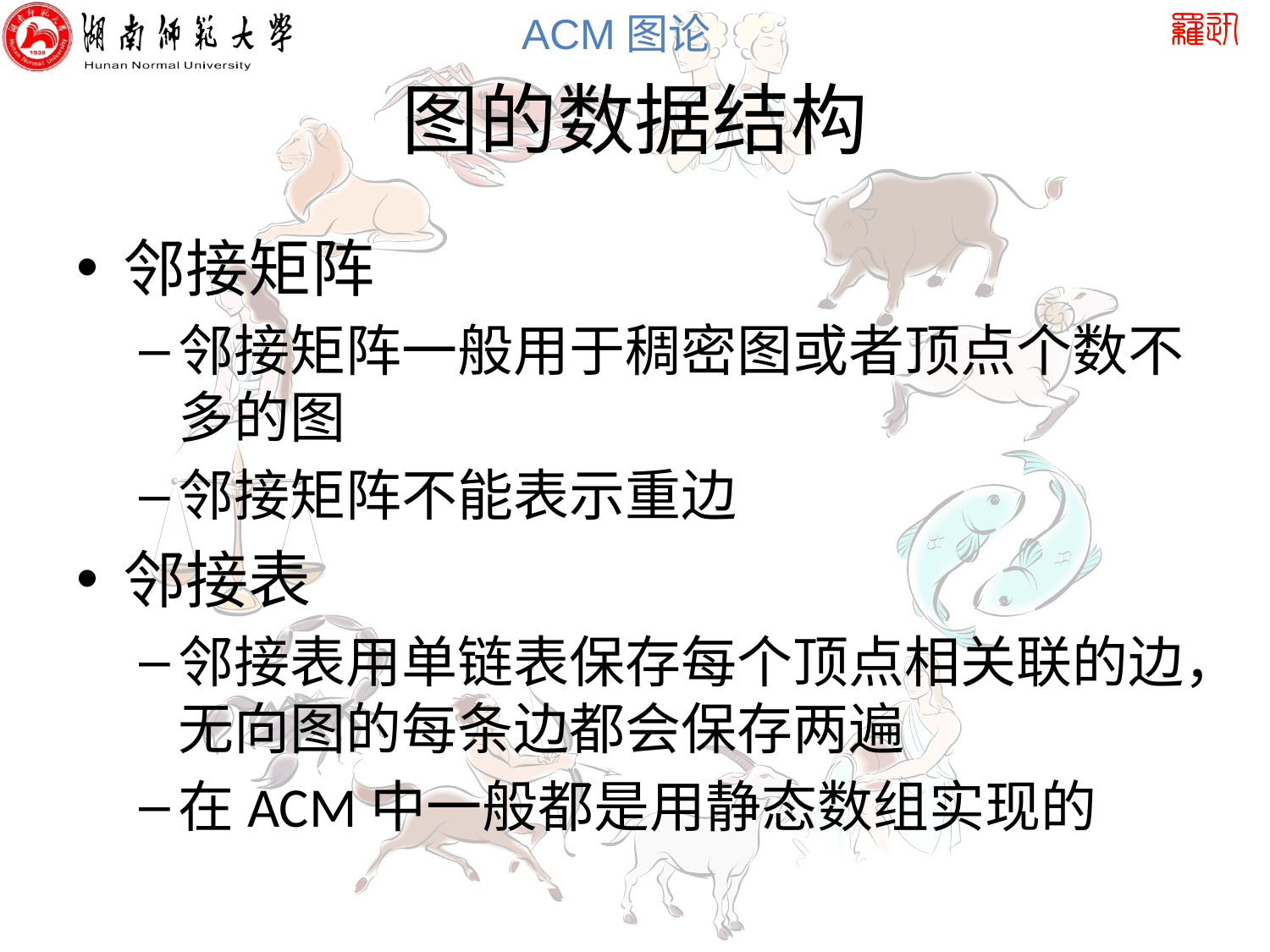

# 图的数据结构
邻接矩阵
邻接矩阵一般用于稠密图或者顶点个数不多的图
邻接矩阵不能表示重边
邻接表
邻接表用单链表保存每个顶点相关联的边，无向图的每条边都会保存两遍
在ACM中一般都是用静态数组实现的